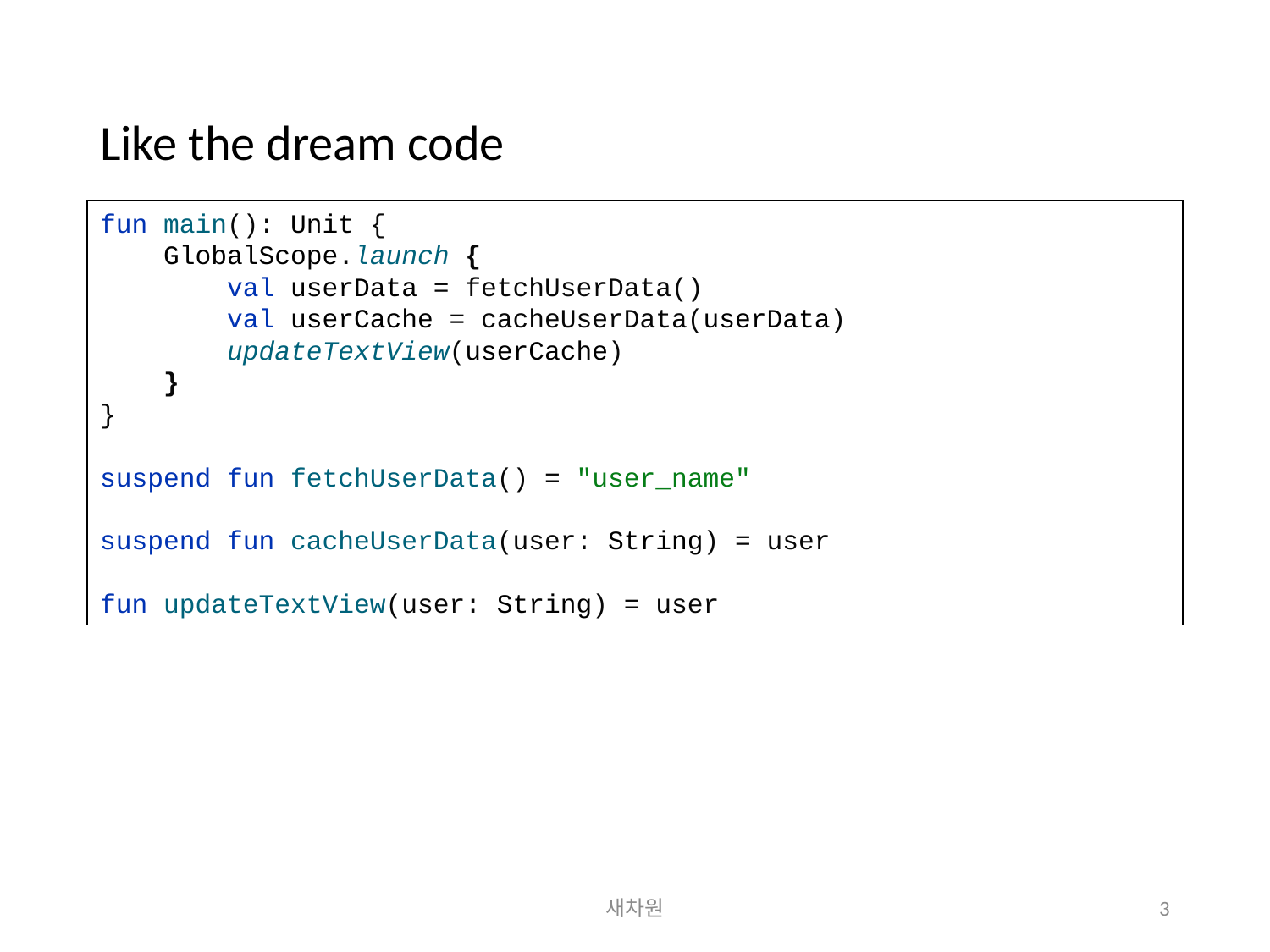

# Like the dream code
fun main(): Unit {
    GlobalScope.launch {
        val userData = fetchUserData()
        val userCache = cacheUserData(userData)
        updateTextView(userCache)
    }
}
suspend fun fetchUserData() = "user_name"
suspend fun cacheUserData(user: String) = user
fun updateTextView(user: String) = user
새차원
3